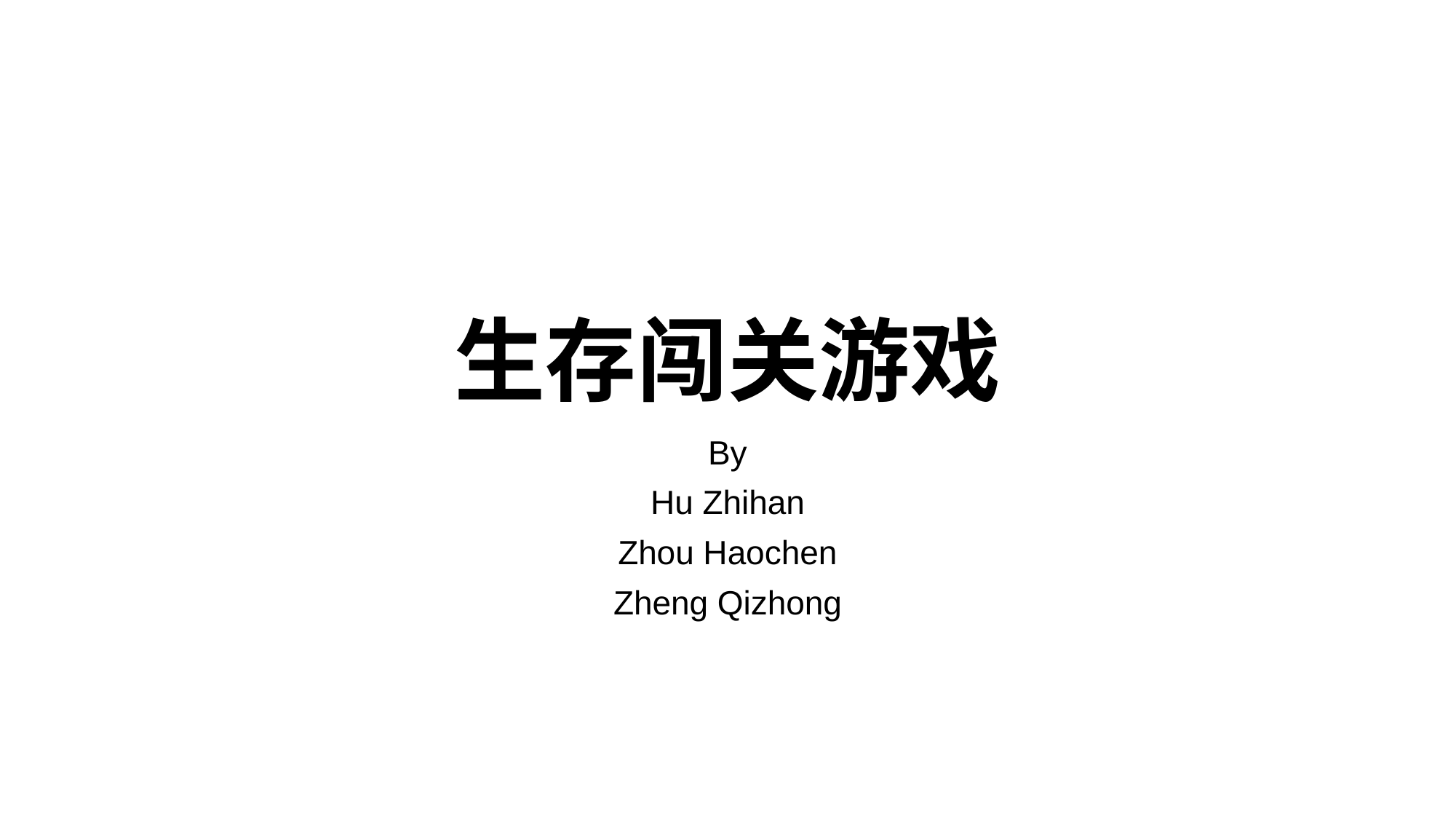

# 生存闯关游戏
By
Hu Zhihan
Zhou Haochen
Zheng Qizhong